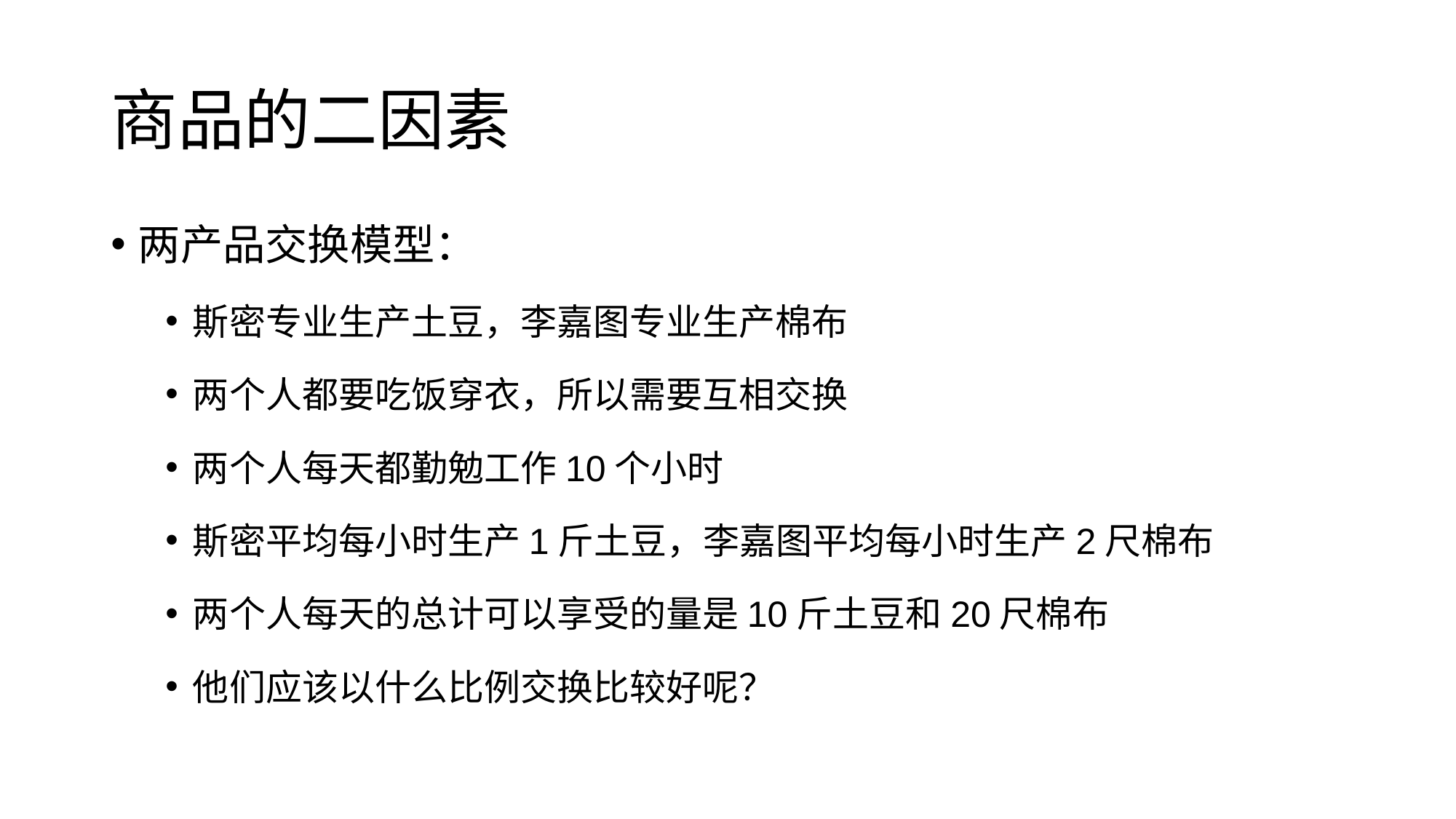

# 商品的二因素
两产品交换模型：
斯密专业生产土豆，李嘉图专业生产棉布
两个人都要吃饭穿衣，所以需要互相交换
两个人每天都勤勉工作10个小时
斯密平均每小时生产1斤土豆，李嘉图平均每小时生产2尺棉布
两个人每天的总计可以享受的量是10斤土豆和20尺棉布
他们应该以什么比例交换比较好呢？